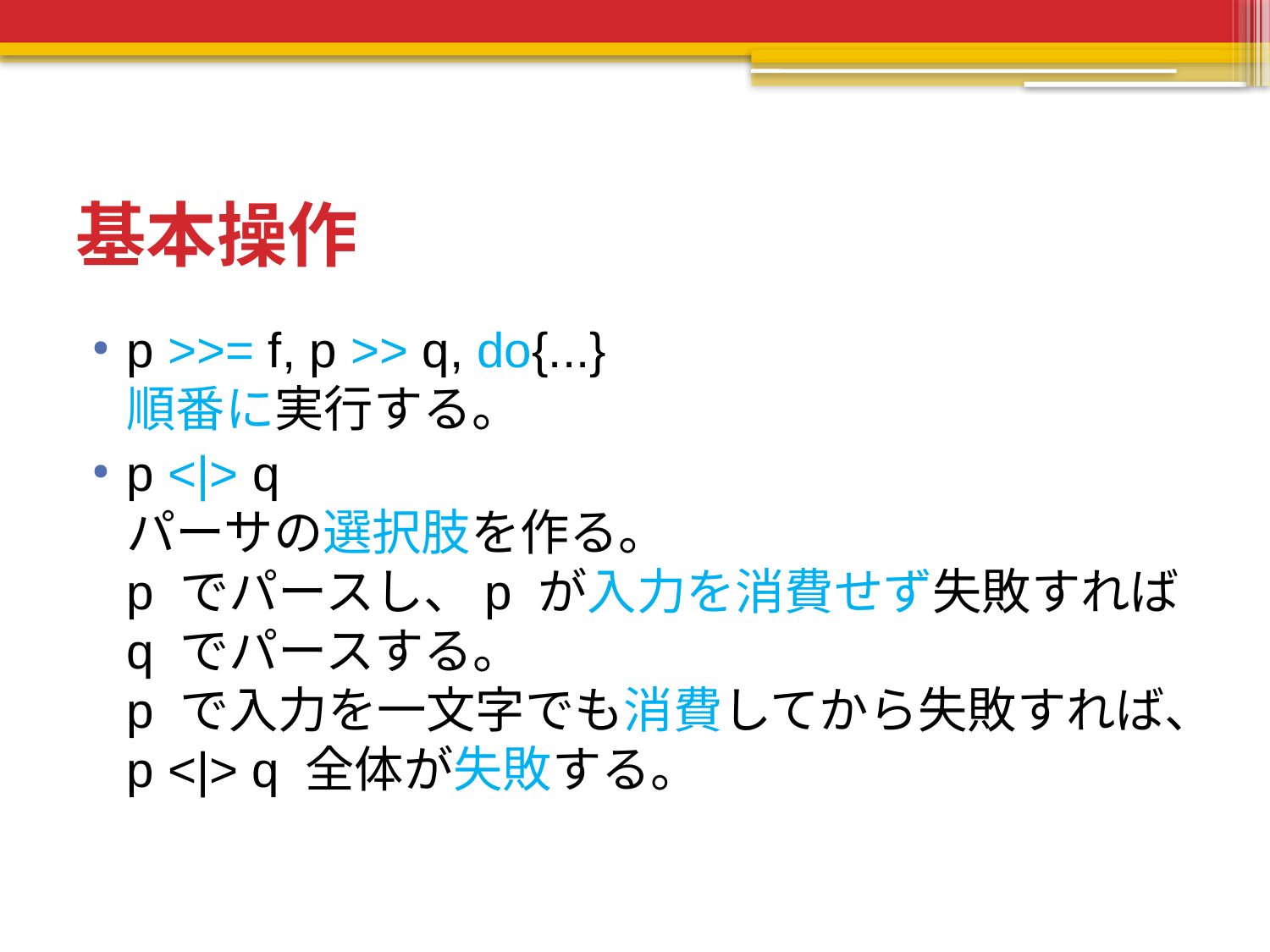

# 基本操作
p >>= f, p >> q, do{...}
順番に実行する。
p <|> q
パーサの選択肢を作る。
p でパースし、p が入力を消費せず失敗すれば q でパースする。
p で入力を一文字でも消費してから失敗すれば、p <|> q 全体が失敗する。